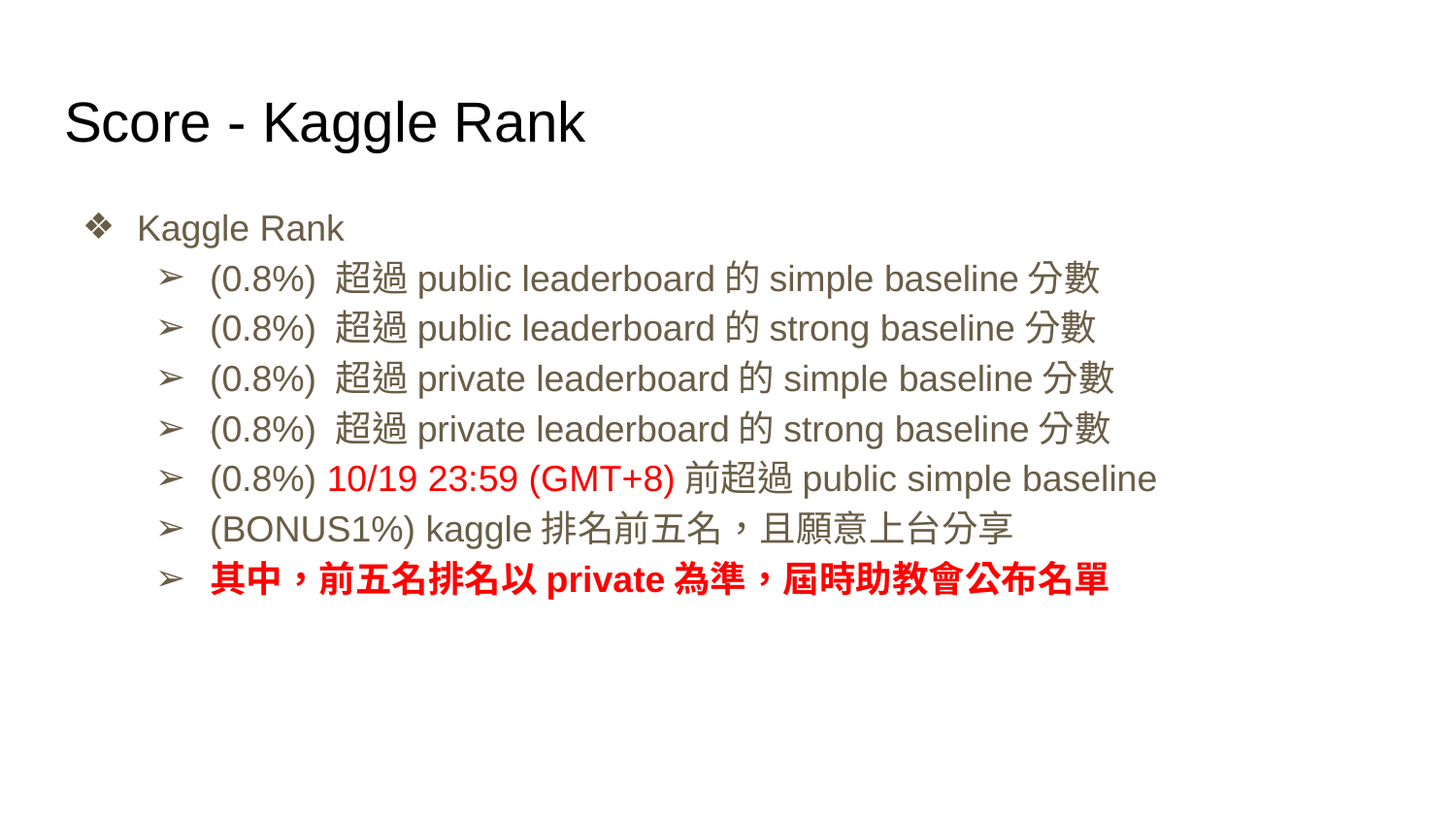

# Score - Kaggle Rank
Kaggle Rank
(0.8%) 超過public leaderboard的simple baseline分數
(0.8%) 超過public leaderboard的strong baseline分數
(0.8%) 超過private leaderboard的simple baseline分數
(0.8%) 超過private leaderboard的strong baseline分數
(0.8%) 10/19 23:59 (GMT+8)前超過public simple baseline
(BONUS1%) kaggle排名前五名，且願意上台分享
其中，前五名排名以private為準，屆時助教會公布名單